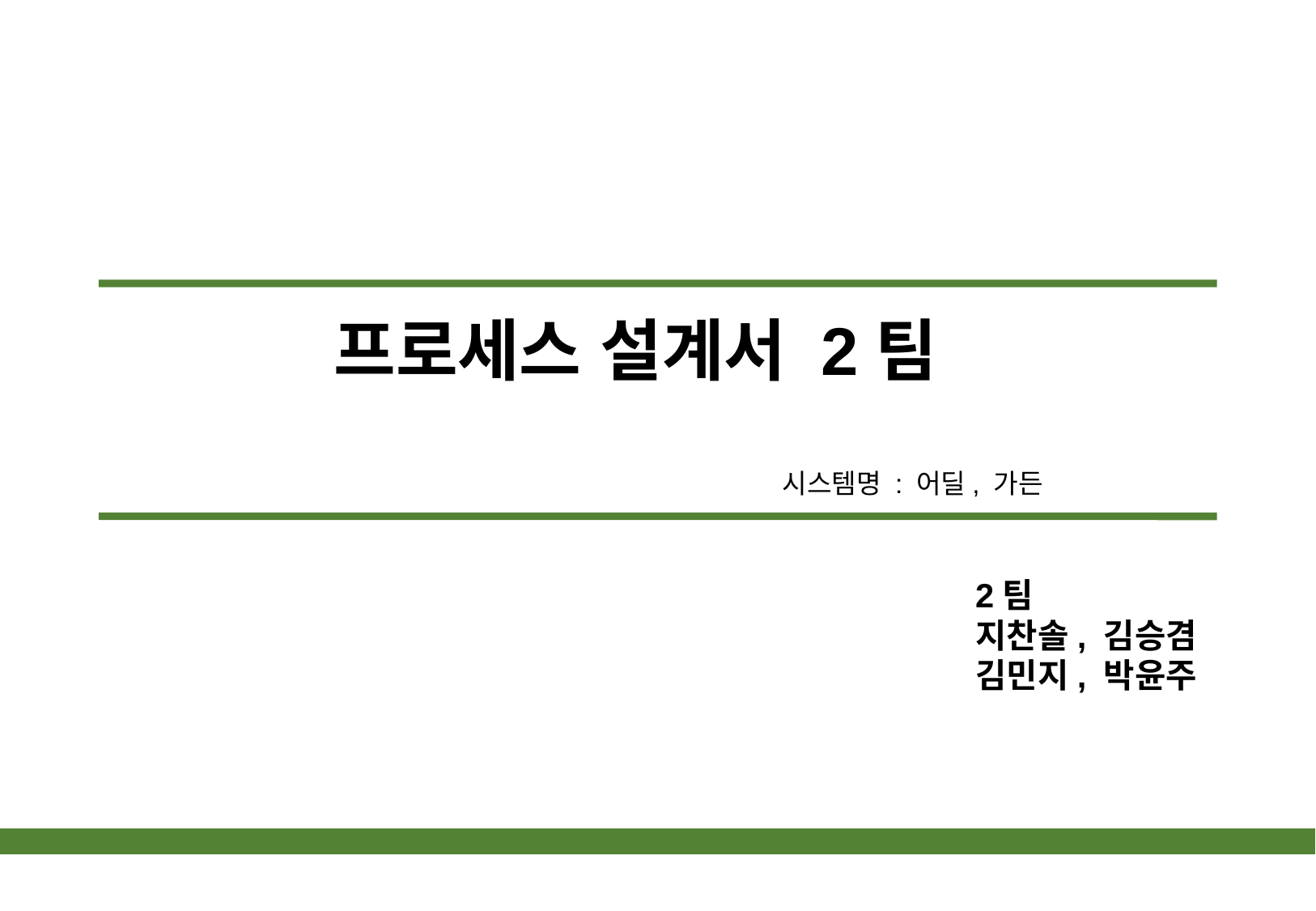

# 프로세스 설계서 2팀
시스템명 : 어딜, 가든
2팀
지찬솔, 김승겸
김민지, 박윤주